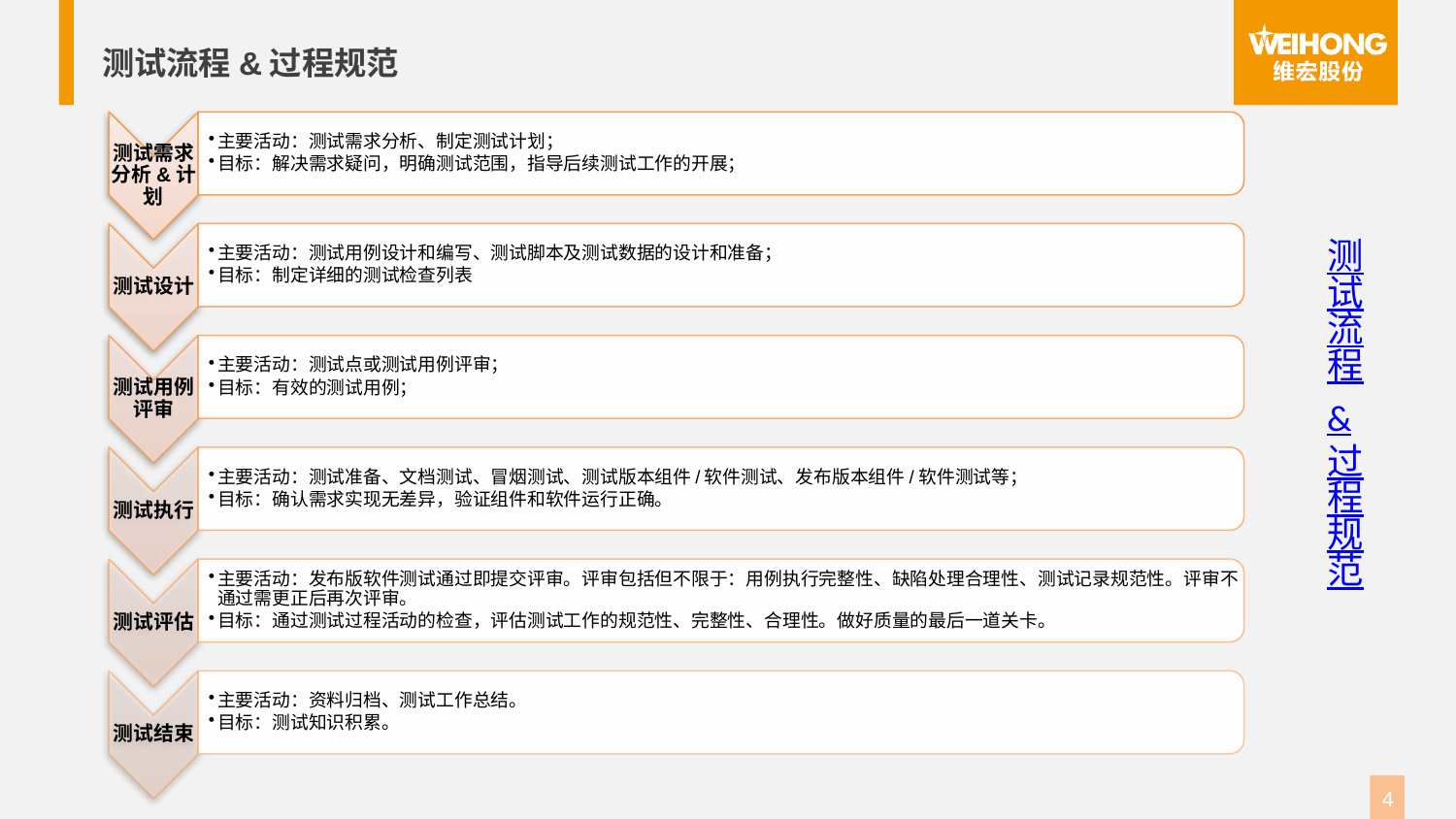

测试流程&过程规范
测试需求分析&计划
主要活动：测试需求分析、制定测试计划；
目标：解决需求疑问，明确测试范围，指导后续测试工作的开展；
测试设计
主要活动：测试用例设计和编写、测试脚本及测试数据的设计和准备；
目标：制定详细的测试检查列表
测试用例评审
主要活动：测试点或测试用例评审；
目标：有效的测试用例；
测试执行
主要活动：测试准备、文档测试、冒烟测试、测试版本组件/软件测试、发布版本组件/软件测试等；
目标：确认需求实现无差异，验证组件和软件运行正确。
测试评估
主要活动：发布版软件测试通过即提交评审。评审包括但不限于：用例执行完整性、缺陷处理合理性、测试记录规范性。评审不通过需更正后再次评审。
目标：通过测试过程活动的检查，评估测试工作的规范性、完整性、合理性。做好质量的最后一道关卡。
测试结束
主要活动：资料归档、测试工作总结。
目标：测试知识积累。
测试流程&过程规范